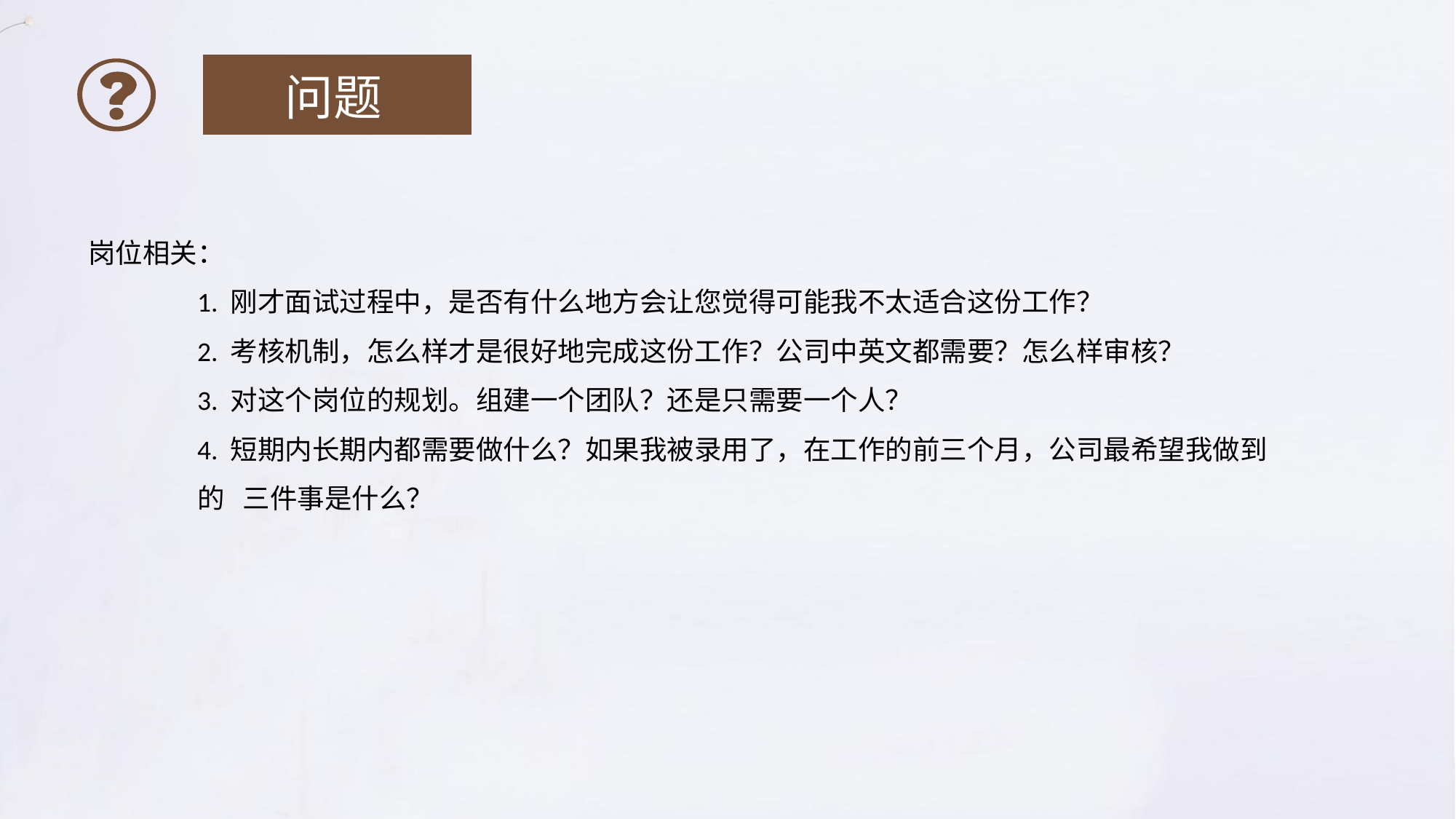

问题

岗位相关：
1. 刚才面试过程中，是否有什么地方会让您觉得可能我不太适合这份工作？
2. 考核机制，怎么样才是很好地完成这份工作？公司中英文都需要？怎么样审核？
3. 对这个岗位的规划。组建一个团队？还是只需要一个人？
4. 短期内长期内都需要做什么？如果我被录用了，在工作的前三个月，公司最希望我做到的   三件事是什么？